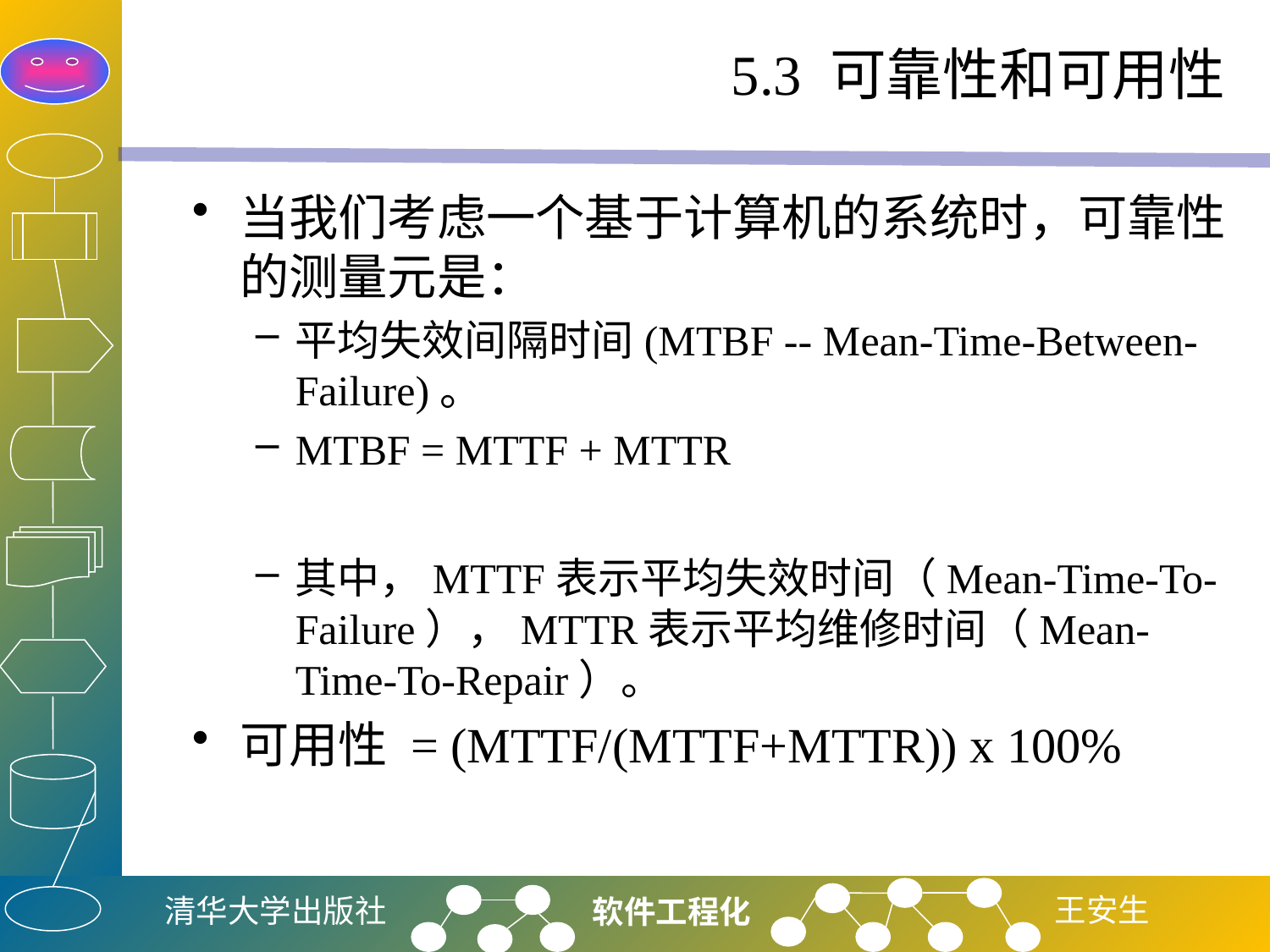

# 5.3 可靠性和可用性
当我们考虑一个基于计算机的系统时，可靠性的测量元是：
平均失效间隔时间(MTBF -- Mean-Time-Between-Failure)。
MTBF = MTTF + MTTR

其中，MTTF表示平均失效时间（Mean-Time-To-Failure），MTTR表示平均维修时间（Mean-Time-To-Repair）。
可用性 = (MTTF/(MTTF+MTTR)) x 100%